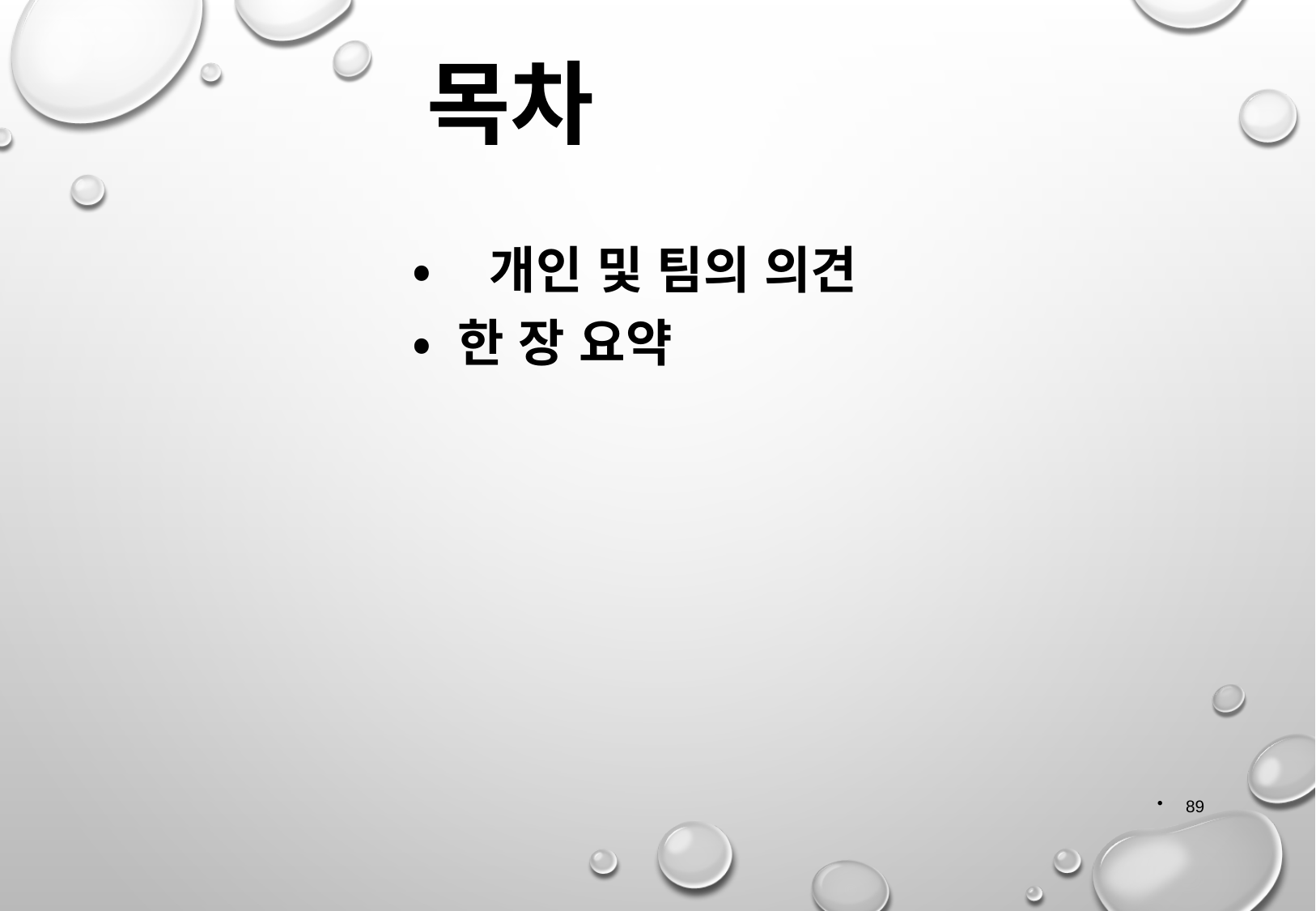

목차

• 개인 및 팀의 의견
• 한 장 요약
89